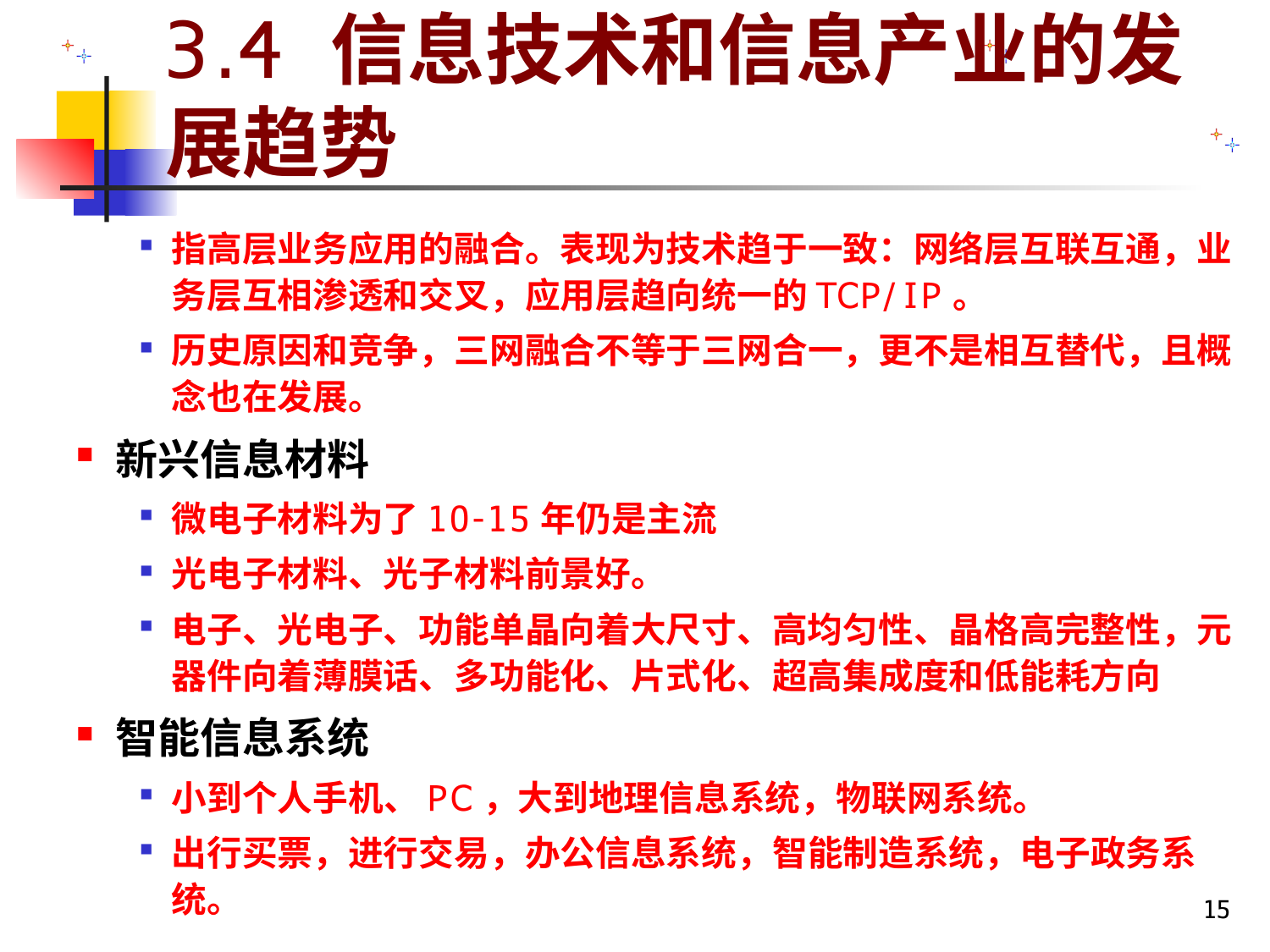

# 3.4 信息技术和信息产业的发展趋势
指高层业务应用的融合。表现为技术趋于一致：网络层互联互通，业务层互相渗透和交叉，应用层趋向统一的TCP/IP。
历史原因和竞争，三网融合不等于三网合一，更不是相互替代，且概念也在发展。
新兴信息材料
微电子材料为了10-15年仍是主流
光电子材料、光子材料前景好。
电子、光电子、功能单晶向着大尺寸、高均匀性、晶格高完整性，元器件向着薄膜话、多功能化、片式化、超高集成度和低能耗方向
智能信息系统
小到个人手机、PC，大到地理信息系统，物联网系统。
出行买票，进行交易，办公信息系统，智能制造系统，电子政务系统。
15